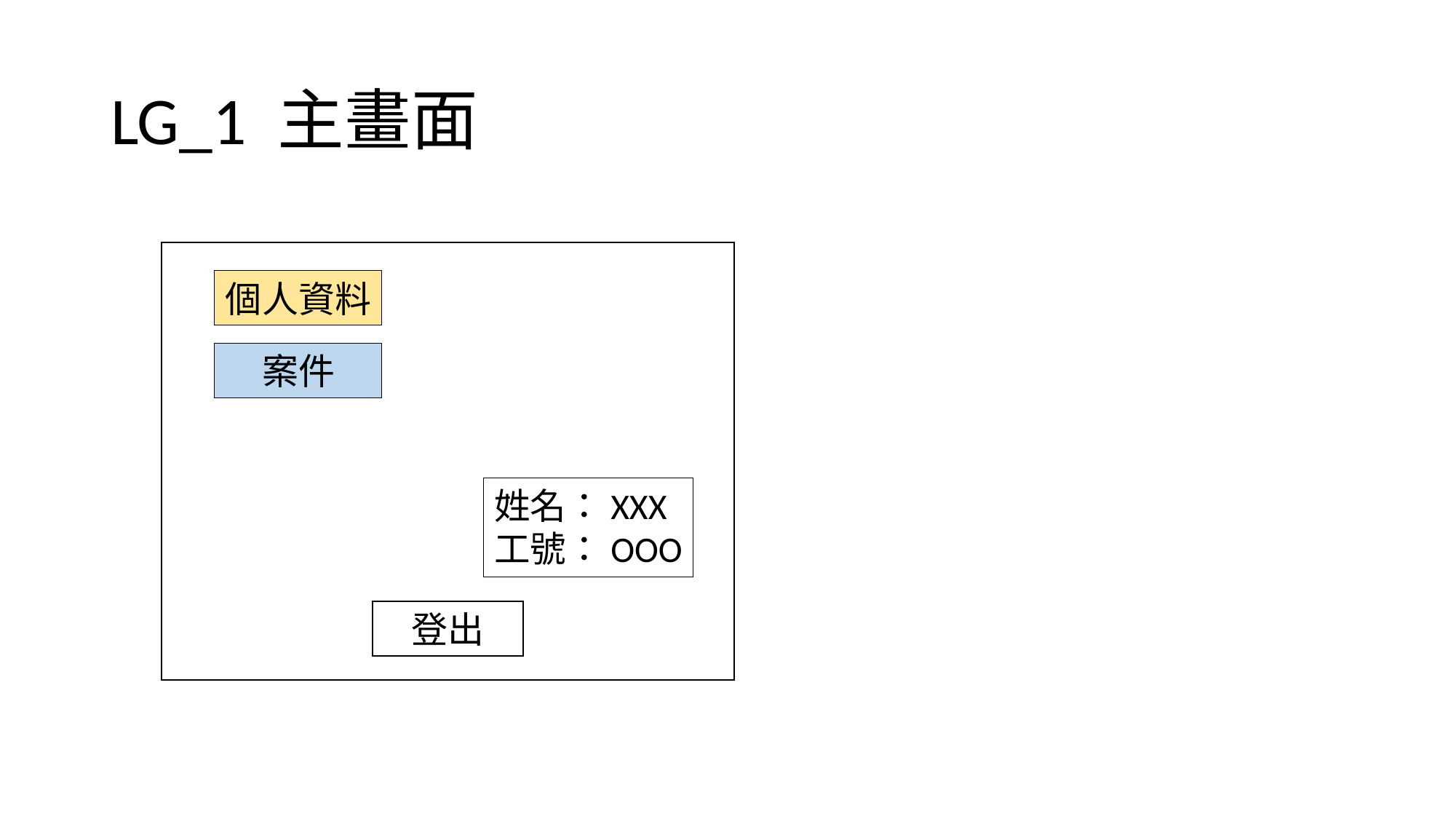

# LG_1 主畫面

個人資料
案件
姓名：XXX
工號：OOO
登出